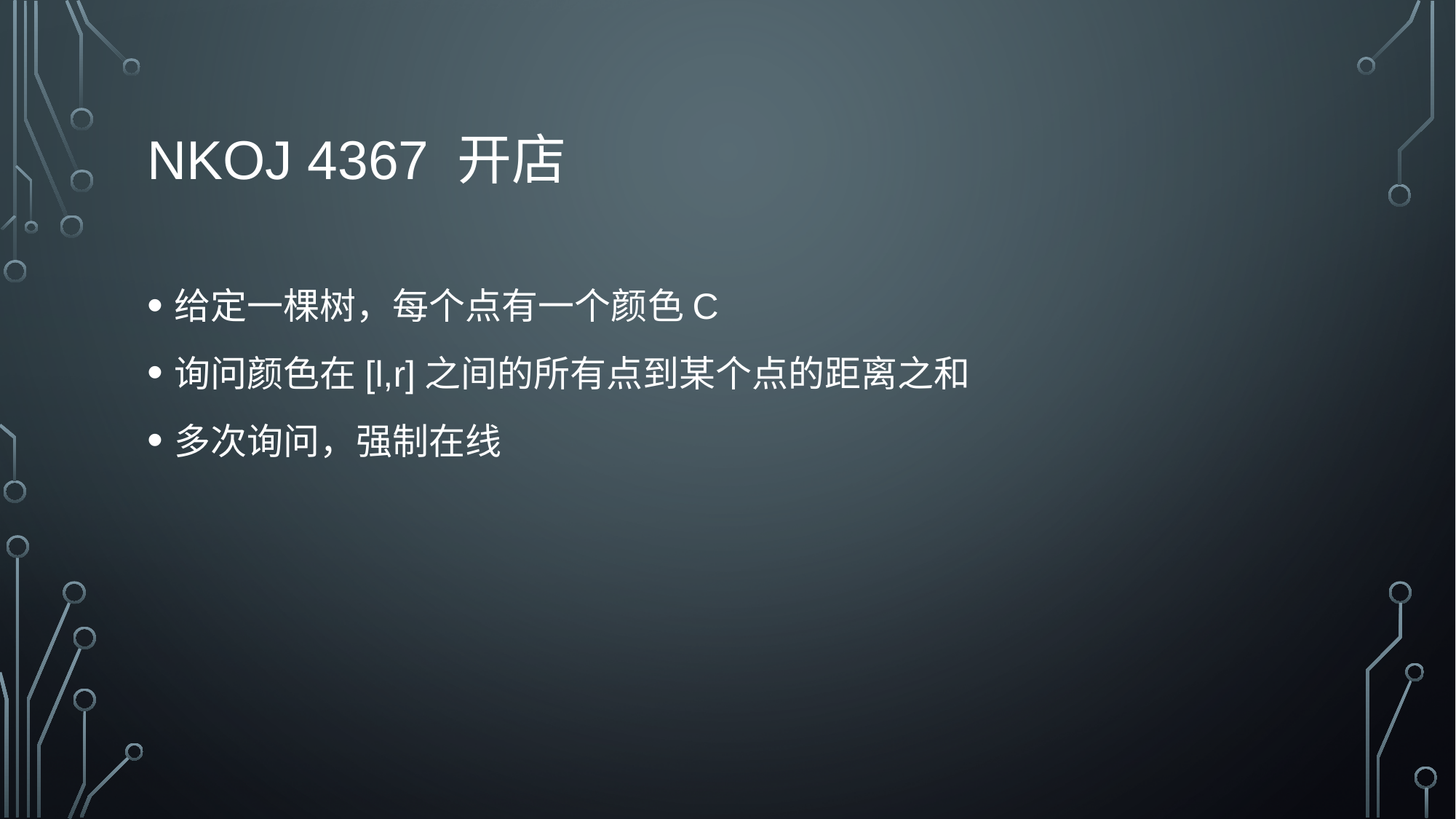

# NKOJ 4367 开店
给定一棵树，每个点有一个颜色C
询问颜色在[l,r]之间的所有点到某个点的距离之和
多次询问，强制在线